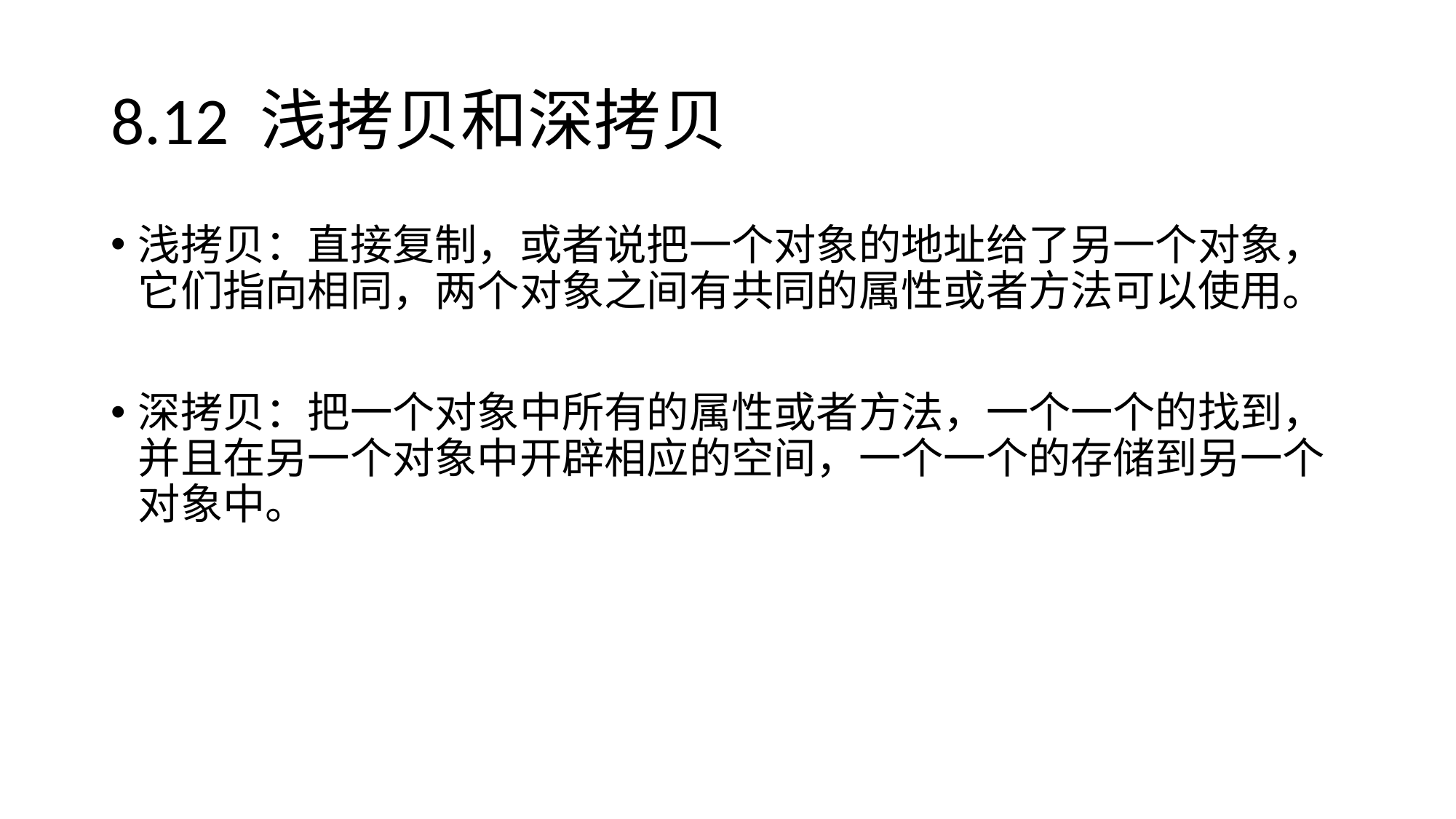

# 8.12 浅拷贝和深拷贝
浅拷贝：直接复制，或者说把一个对象的地址给了另一个对象，它们指向相同，两个对象之间有共同的属性或者方法可以使用。

深拷贝：把一个对象中所有的属性或者方法，一个一个的找到，并且在另一个对象中开辟相应的空间，一个一个的存储到另一个对象中。